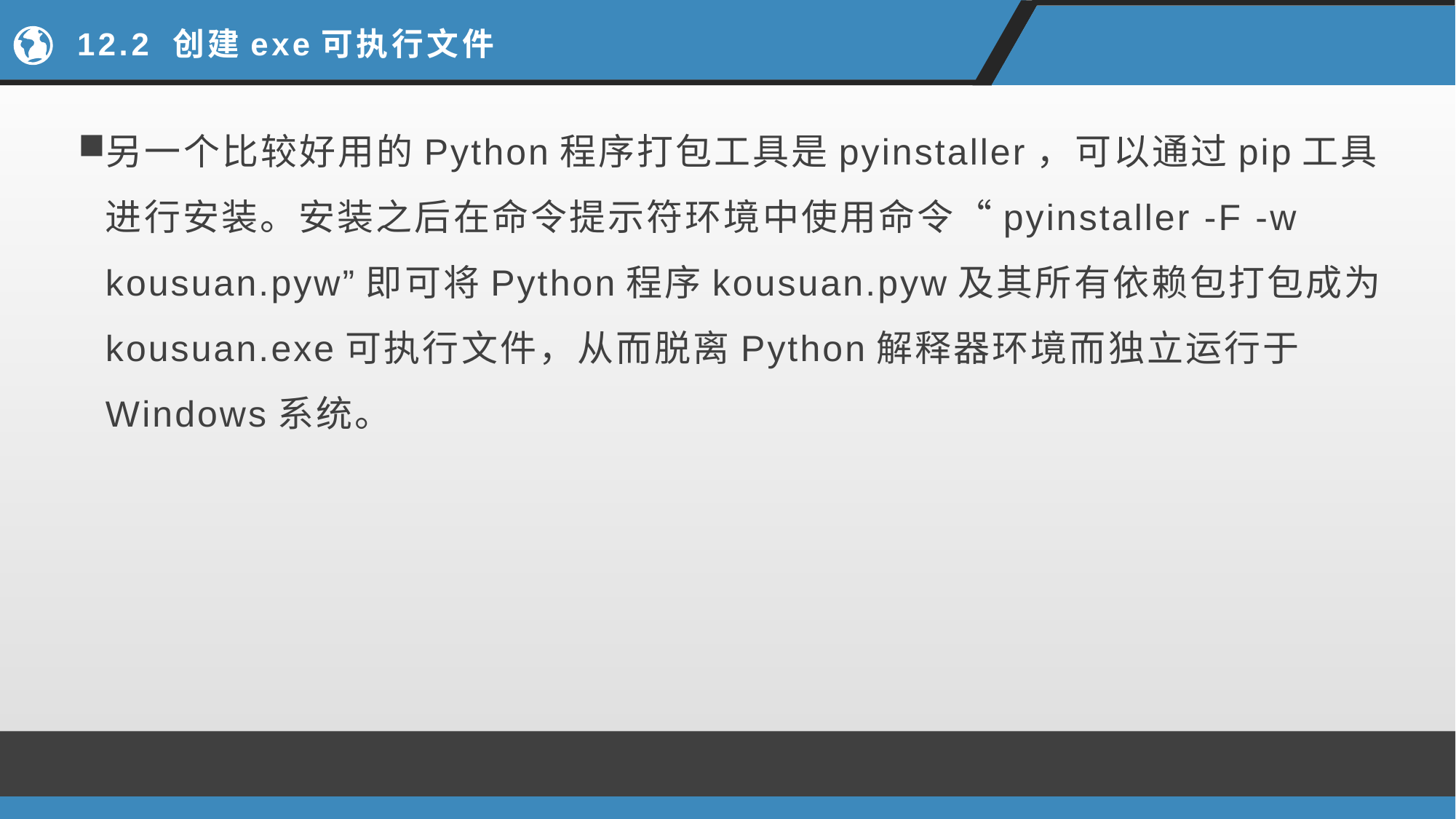

# 12.2 创建exe可执行文件

另一个比较好用的Python程序打包工具是pyinstaller，可以通过pip工具进行安装。安装之后在命令提示符环境中使用命令“pyinstaller -F -w kousuan.pyw”即可将Python程序kousuan.pyw及其所有依赖包打包成为kousuan.exe可执行文件，从而脱离Python解释器环境而独立运行于Windows系统。